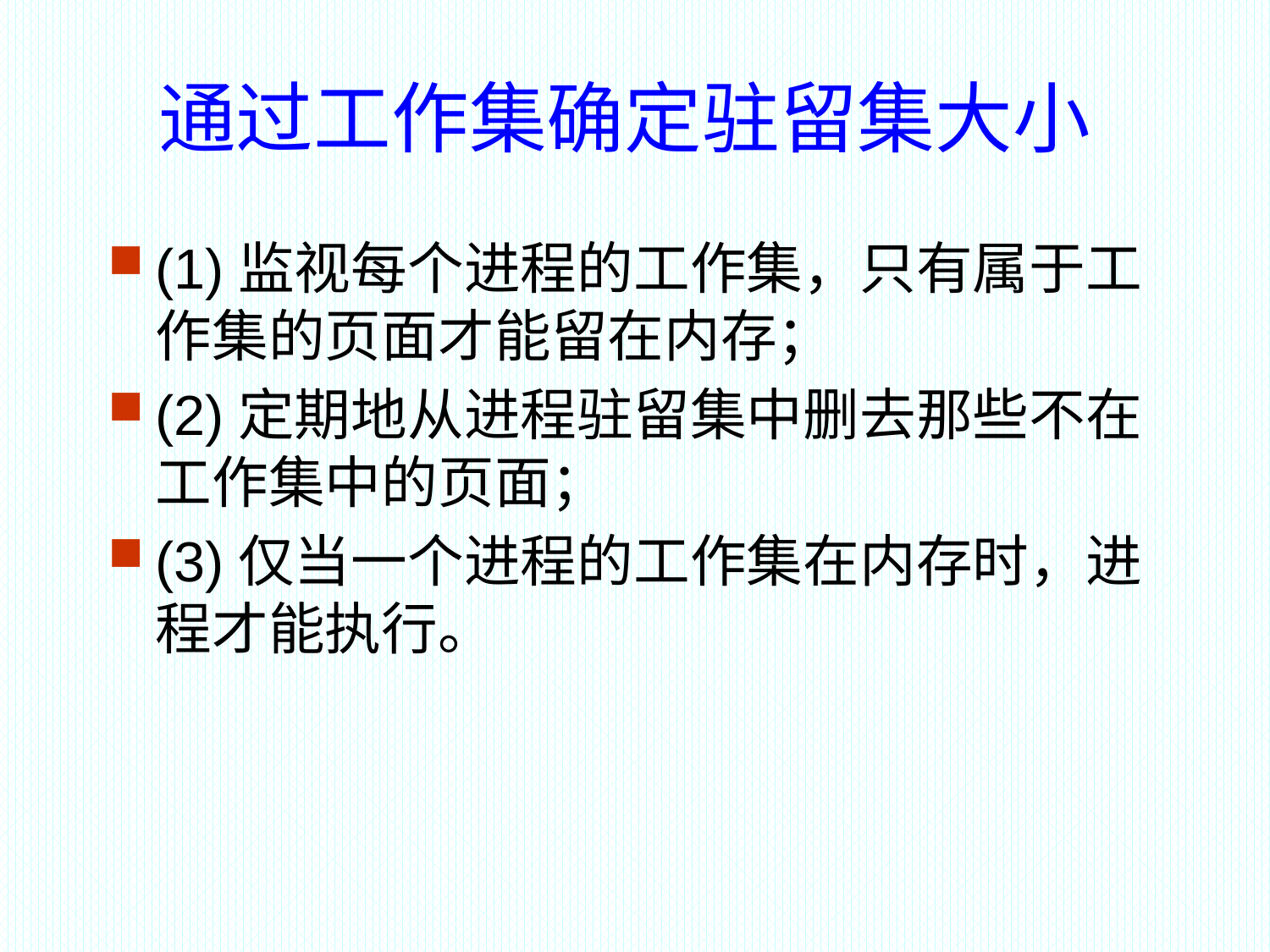

通过工作集确定驻留集大小
(1)监视每个进程的工作集，只有属于工作集的页面才能留在内存；
(2)定期地从进程驻留集中删去那些不在工作集中的页面；
(3)仅当一个进程的工作集在内存时，进程才能执行。